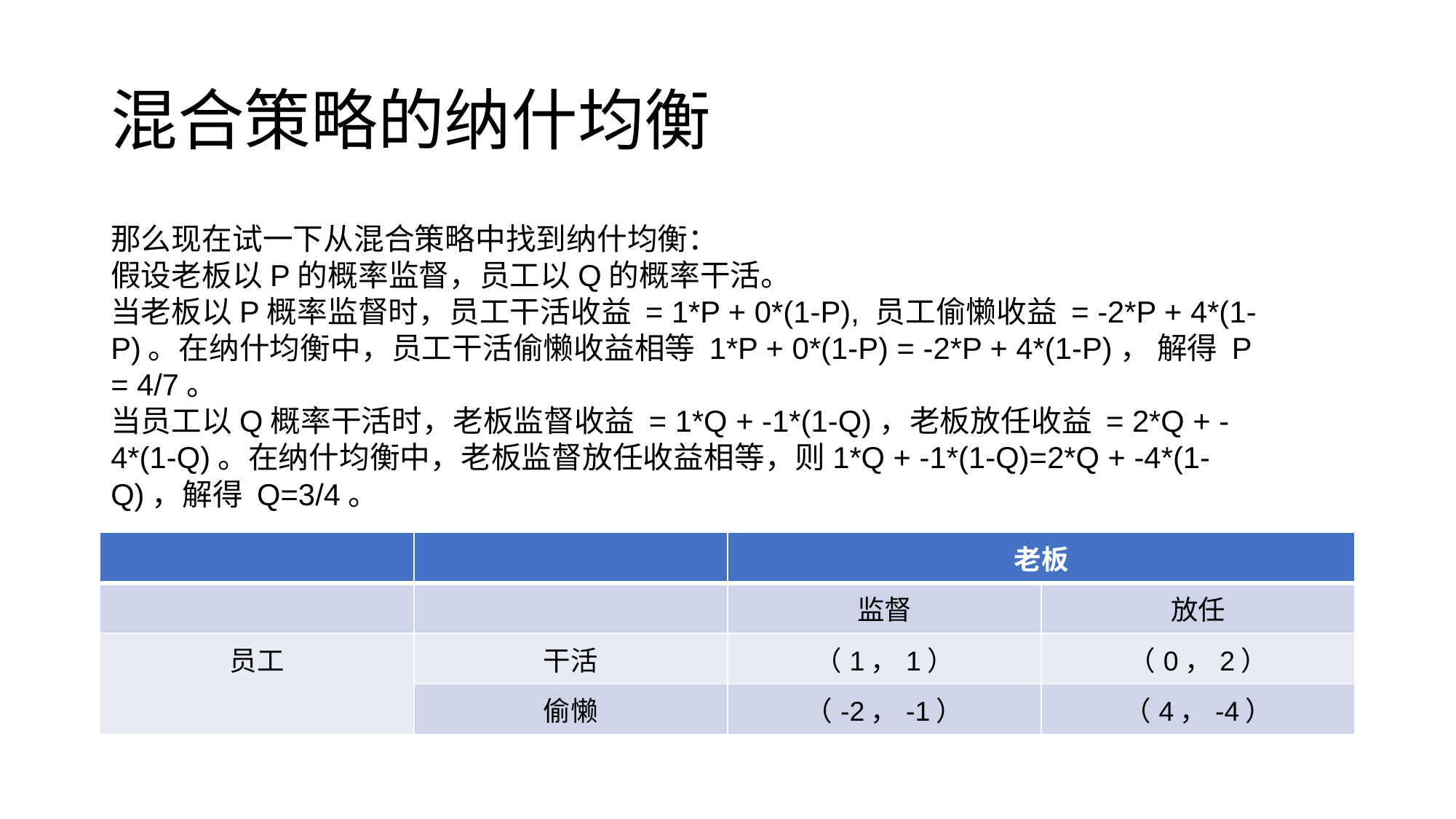

# 混合策略的纳什均衡
那么现在试一下从混合策略中找到纳什均衡：
假设老板以P的概率监督，员工以Q的概率干活。
当老板以P概率监督时，员工干活收益 = 1*P + 0*(1-P), 员工偷懒收益 = -2*P + 4*(1-P)。在纳什均衡中，员工干活偷懒收益相等 1*P + 0*(1-P) = -2*P + 4*(1-P)， 解得 P = 4/7。
当员工以Q概率干活时，老板监督收益 = 1*Q + -1*(1-Q)，老板放任收益 = 2*Q + -4*(1-Q)。在纳什均衡中，老板监督放任收益相等，则1*Q + -1*(1-Q)=2*Q + -4*(1-Q)，解得 Q=3/4。
|  |  | 老板 |  |
| --- | --- | --- | --- |
|  |  | 监督 | 放任 |
| 员工 | 干活 | （1，1） | （0，2） |
|  | 偷懒 | （-2，-1） | （4，-4） |